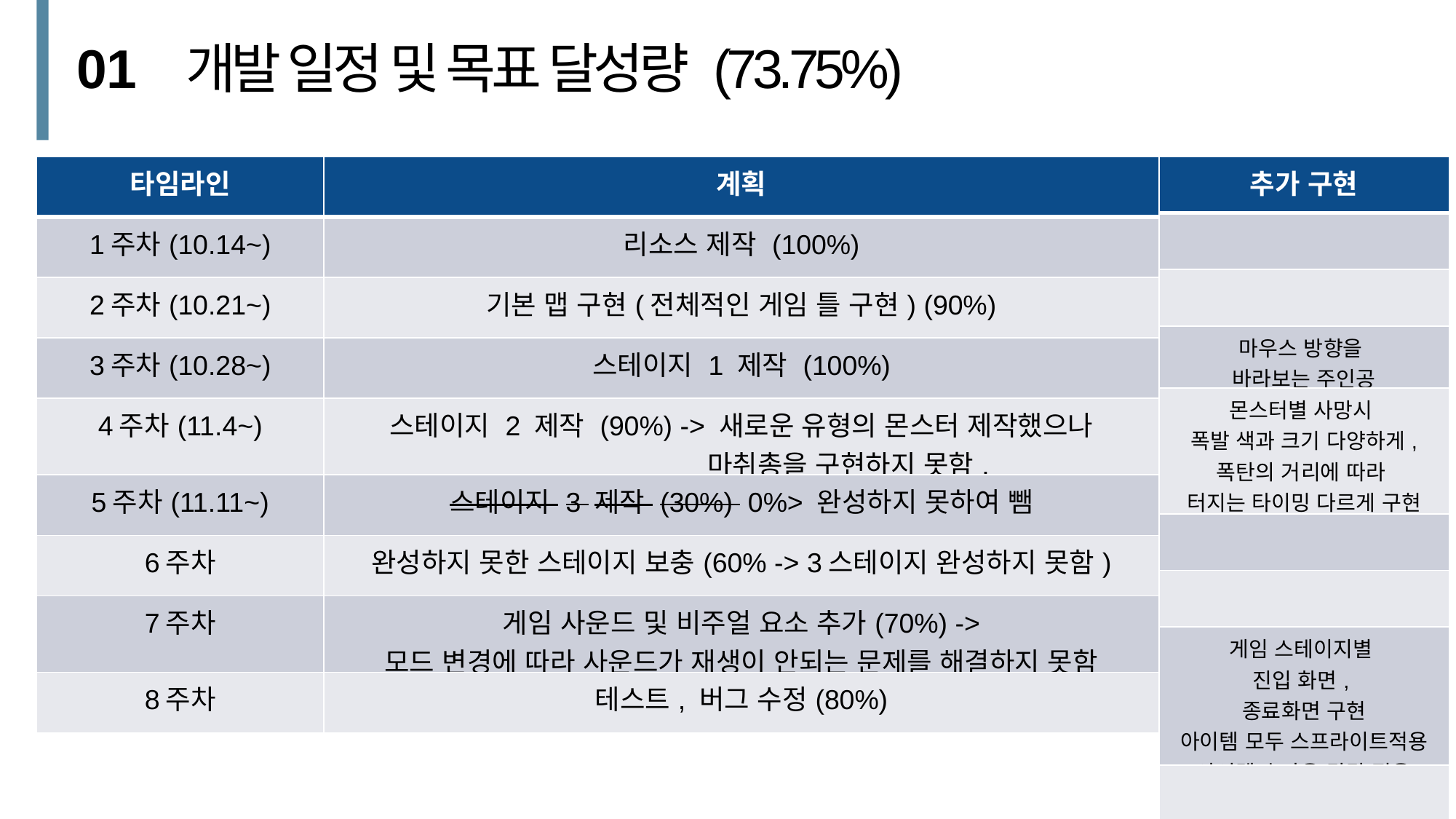

01
개발 일정 및 목표 달성량 (73.75%)
| 타임라인 | 계획 |
| --- | --- |
| 1주차(10.14~) | 리소스 제작 (100%) |
| 2주차(10.21~) | 기본 맵 구현(전체적인 게임 틀 구현) (90%) |
| 3주차(10.28~) | 스테이지 1 제작 (100%) |
| 4주차(11.4~) | 스테이지 2 제작 (90%) -> 새로운 유형의 몬스터 제작했으나 마취총을 구현하지 못함. |
| 5주차(11.11~) | 스테이지 3 제작 (30%) 0%> 완성하지 못하여 뺌 |
| 6주차 | 완성하지 못한 스테이지 보충(60% -> 3스테이지 완성하지 못함) |
| 7주차 | 게임 사운드 및 비주얼 요소 추가(70%) -> 모드 변경에 따라 사운드가 재생이 안되는 문제를 해결하지 못함 |
| 8주차 | 테스트, 버그 수정(80%) |
| 추가 구현 |
| --- |
|  |
|  |
| 마우스 방향을 바라보는 주인공 |
| 몬스터별 사망시 폭발 색과 크기 다양하게, 폭탄의 거리에 따라 터지는 타이밍 다르게 구현 |
|  |
|  |
| 게임 스테이지별 진입 화면, 종료화면 구현 아이템 모두 스프라이트적용 아이템 효과음 각각 적용 |
|  |